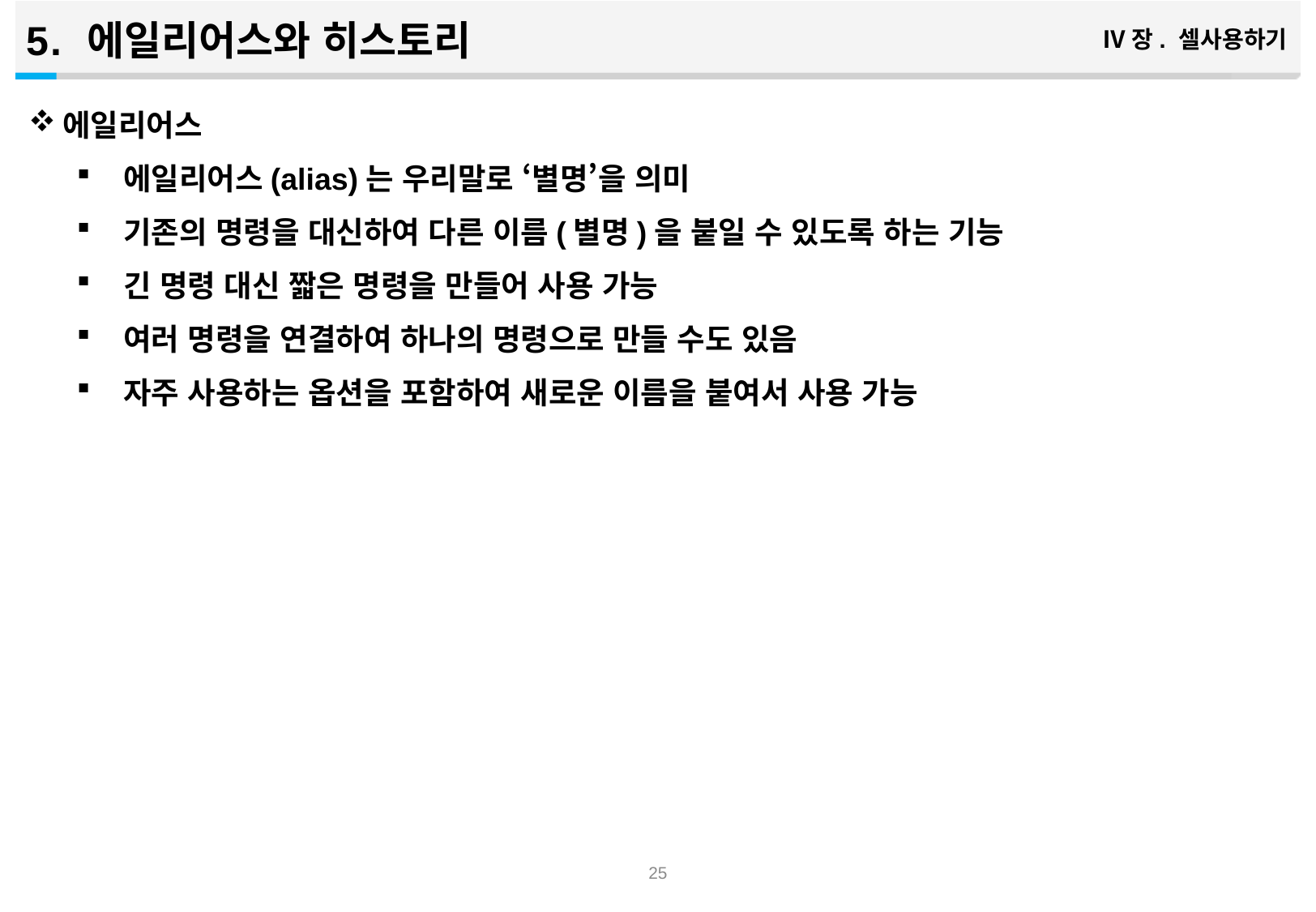

에일리어스와 히스토리
Ⅳ장. 셀사용하기
에일리어스
에일리어스(alias)는 우리말로 ‘별명’을 의미
기존의 명령을 대신하여 다른 이름(별명)을 붙일 수 있도록 하는 기능
긴 명령 대신 짧은 명령을 만들어 사용 가능
여러 명령을 연결하여 하나의 명령으로 만들 수도 있음
자주 사용하는 옵션을 포함하여 새로운 이름을 붙여서 사용 가능
25